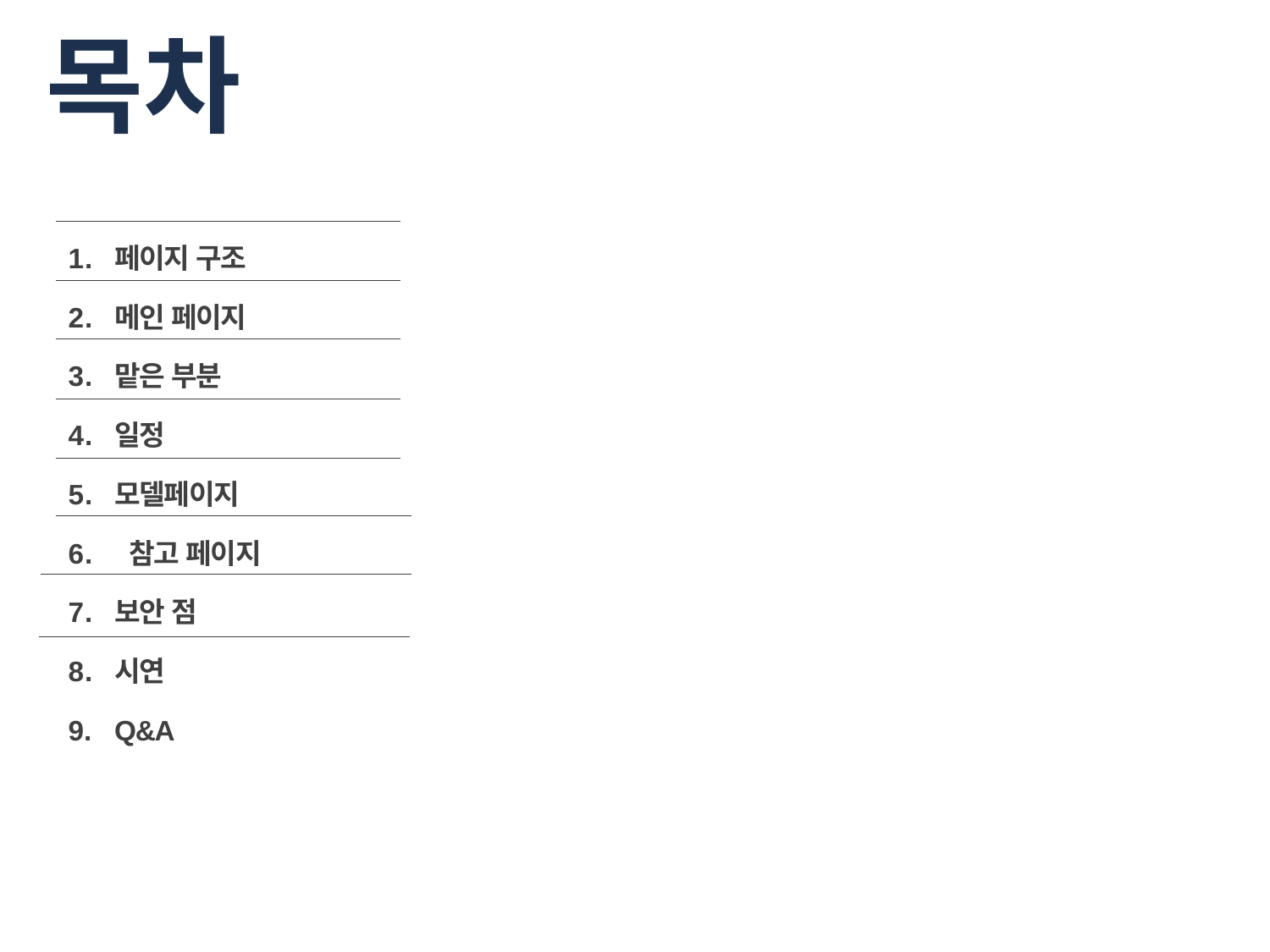

# 목차
페이지 구조
메인 페이지
맡은 부분
일정
모델페이지
 참고 페이지
보안 점
시연
Q&A